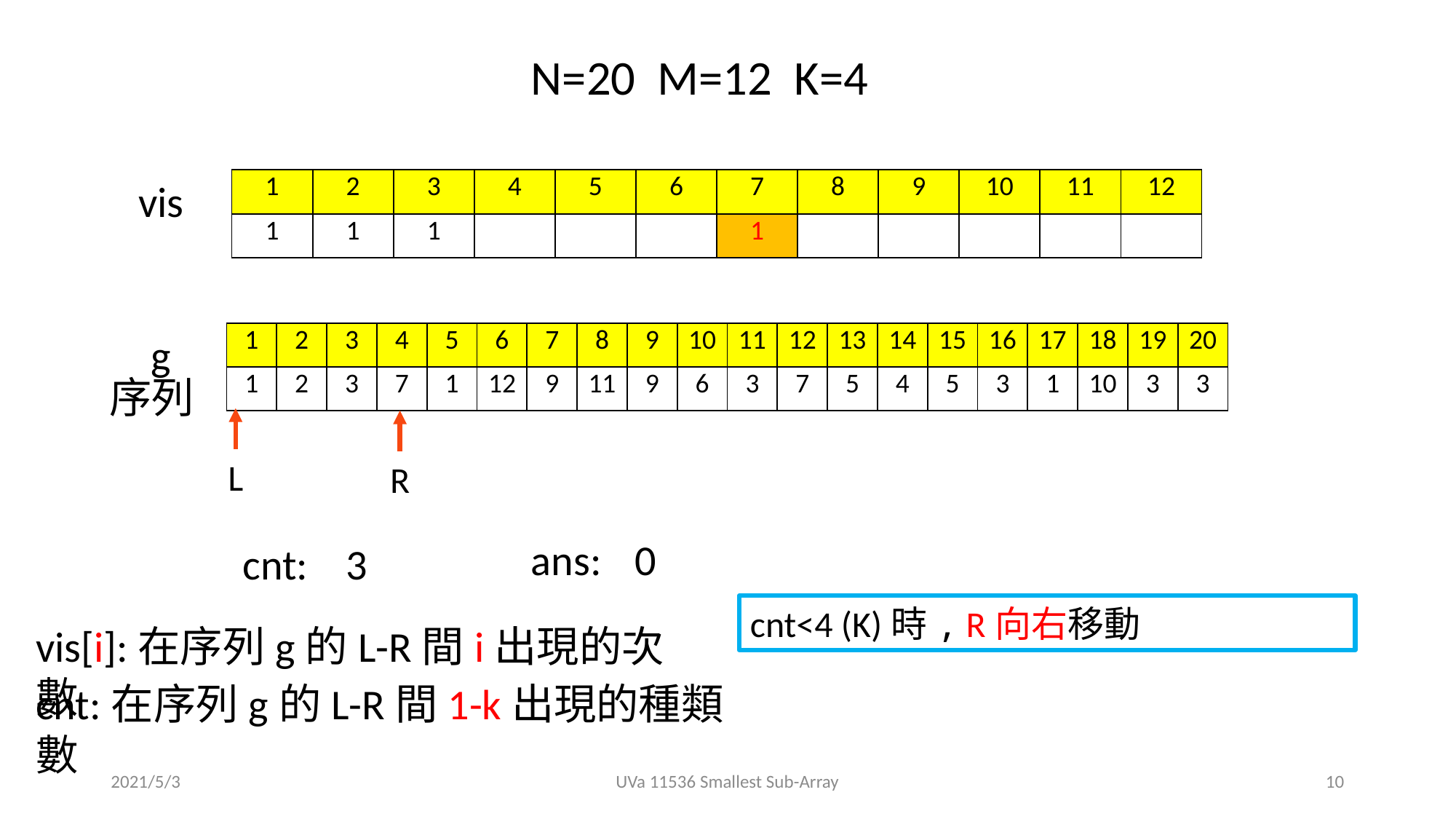

N=20  M=12  K=4
vis
| 1 | 2 | 3 | 4 | 5 | 6 | 7 | 8 | 9 | 10 | 11 | 12 |
| --- | --- | --- | --- | --- | --- | --- | --- | --- | --- | --- | --- |
| 1 | 1 | 1 |  |  |  | 1 |  |  |  |  |  |
g
| 1 | 2 | 3 | 4 | 5 | 6 | 7 | 8 | 9 | 10 | 11 | 12 | 13 | 14 | 15 | 16 | 17 | 18 | 19 | 20 |
| --- | --- | --- | --- | --- | --- | --- | --- | --- | --- | --- | --- | --- | --- | --- | --- | --- | --- | --- | --- |
| 1 | 2 | 3 | 7 | 1 | 12 | 9 | 11 | 9 | 6 | 3 | 7 | 5 | 4 | 5 | 3 | 1 | 10 | 3 | 3 |
序列
L
R
ans:
0
cnt:
3
cnt<4 (K)時, R向右移動
vis[i]:在序列g的L-R間i出現的次數
cnt:在序列g的L-R間1-k出現的種類數
2021/5/3
UVa 11536 Smallest Sub-Array
10